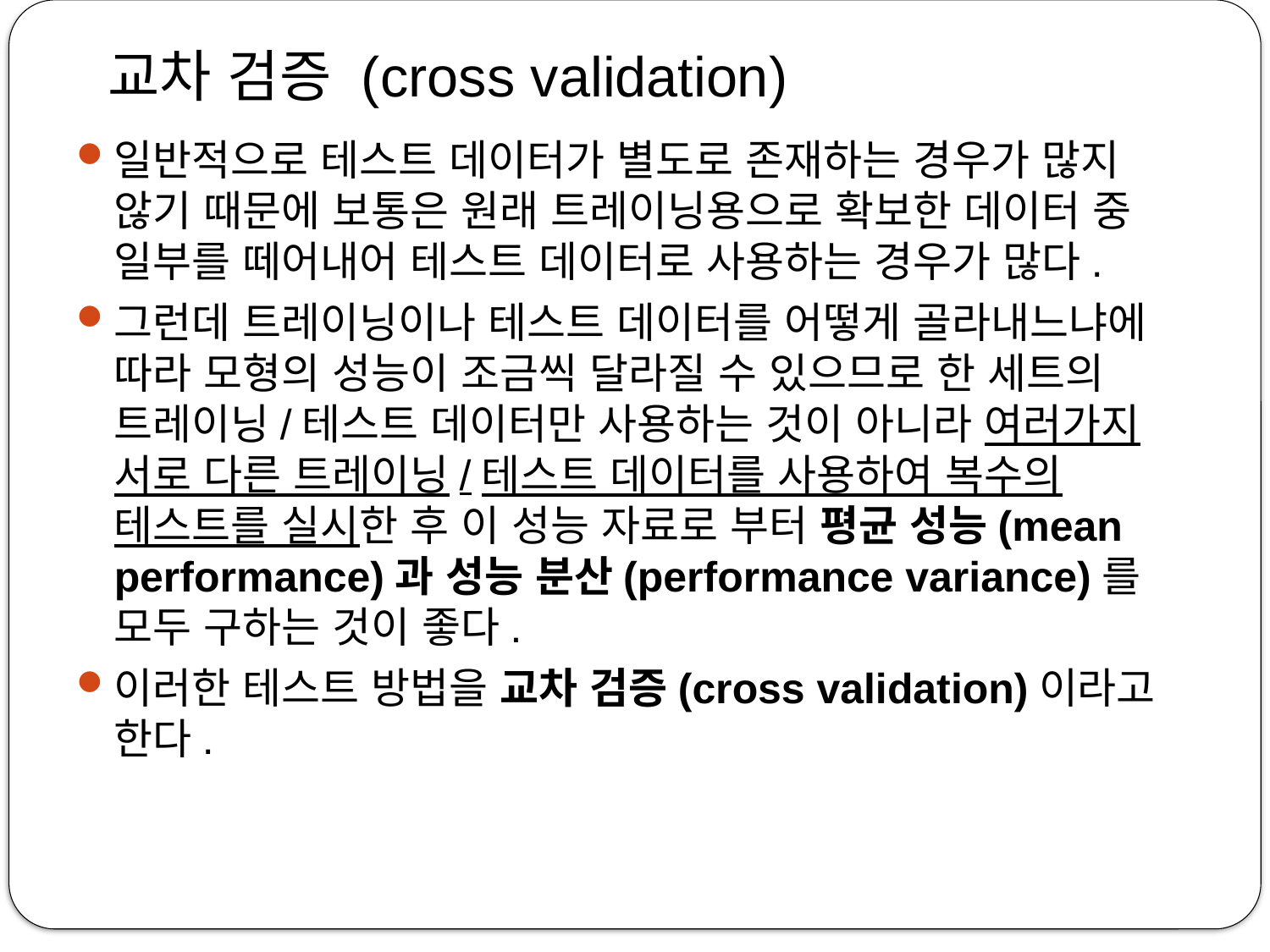

# 교차 검증 (cross validation)
일반적으로 테스트 데이터가 별도로 존재하는 경우가 많지 않기 때문에 보통은 원래 트레이닝용으로 확보한 데이터 중 일부를 떼어내어 테스트 데이터로 사용하는 경우가 많다.
그런데 트레이닝이나 테스트 데이터를 어떻게 골라내느냐에 따라 모형의 성능이 조금씩 달라질 수 있으므로 한 세트의 트레이닝/테스트 데이터만 사용하는 것이 아니라 여러가지 서로 다른 트레이닝/테스트 데이터를 사용하여 복수의 테스트를 실시한 후 이 성능 자료로 부터 평균 성능(mean performance)과 성능 분산(performance variance)를 모두 구하는 것이 좋다.
이러한 테스트 방법을 교차 검증(cross validation)이라고 한다.